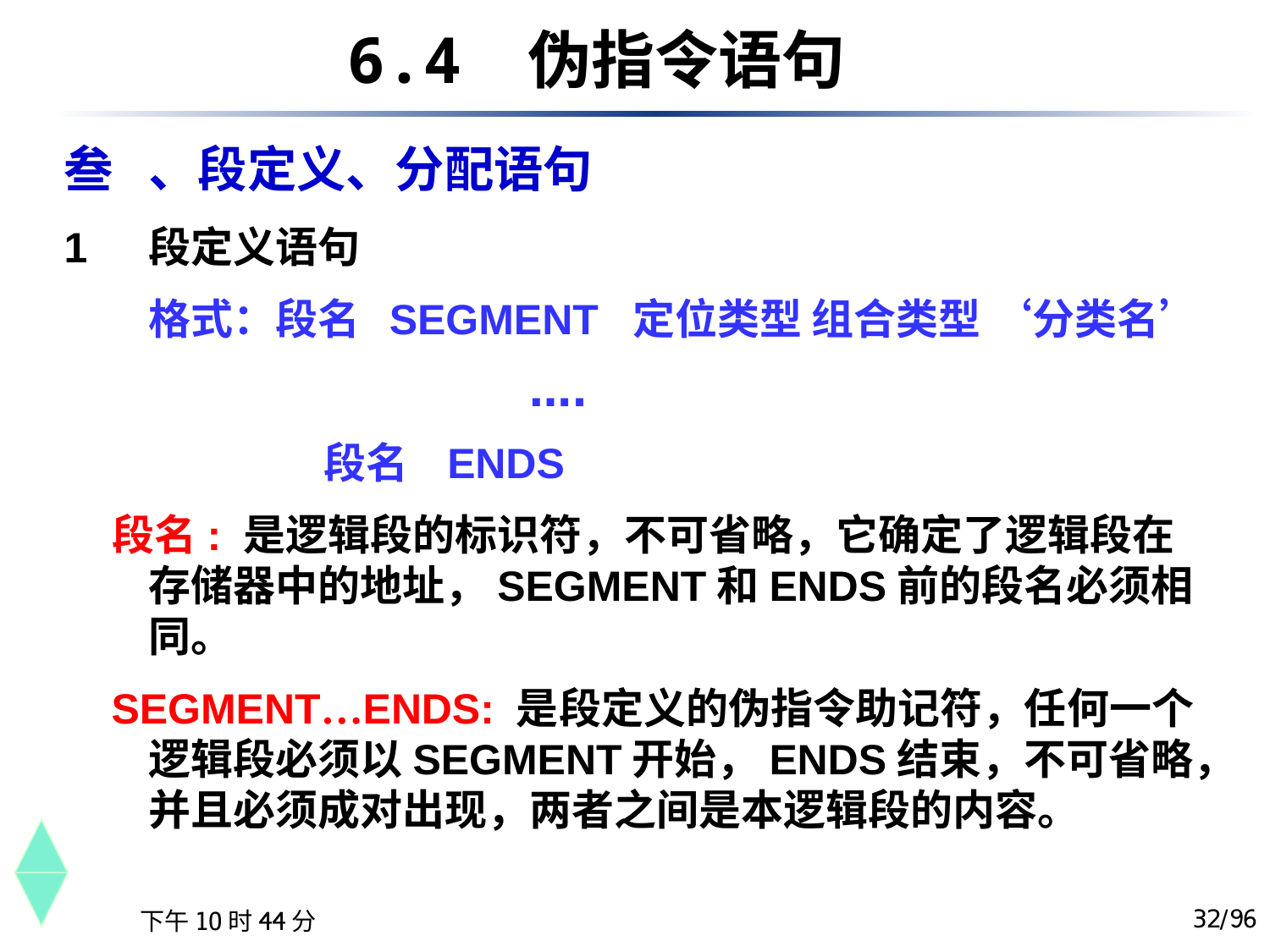

6.4	 伪指令语句
、段定义、分配语句
段定义语句
	格式：段名  SEGMENT  定位类型 组合类型 ‘分类名’
				….
		    段名   ENDS
    段名: 是逻辑段的标识符，不可省略，它确定了逻辑段在存储器中的地址，SEGMENT和ENDS前的段名必须相同。
    SEGMENT…ENDS: 是段定义的伪指令助记符，任何一个逻辑段必须以SEGMENT开始，ENDS结束，不可省略，并且必须成对出现，两者之间是本逻辑段的内容。
32/96
下午10时44分